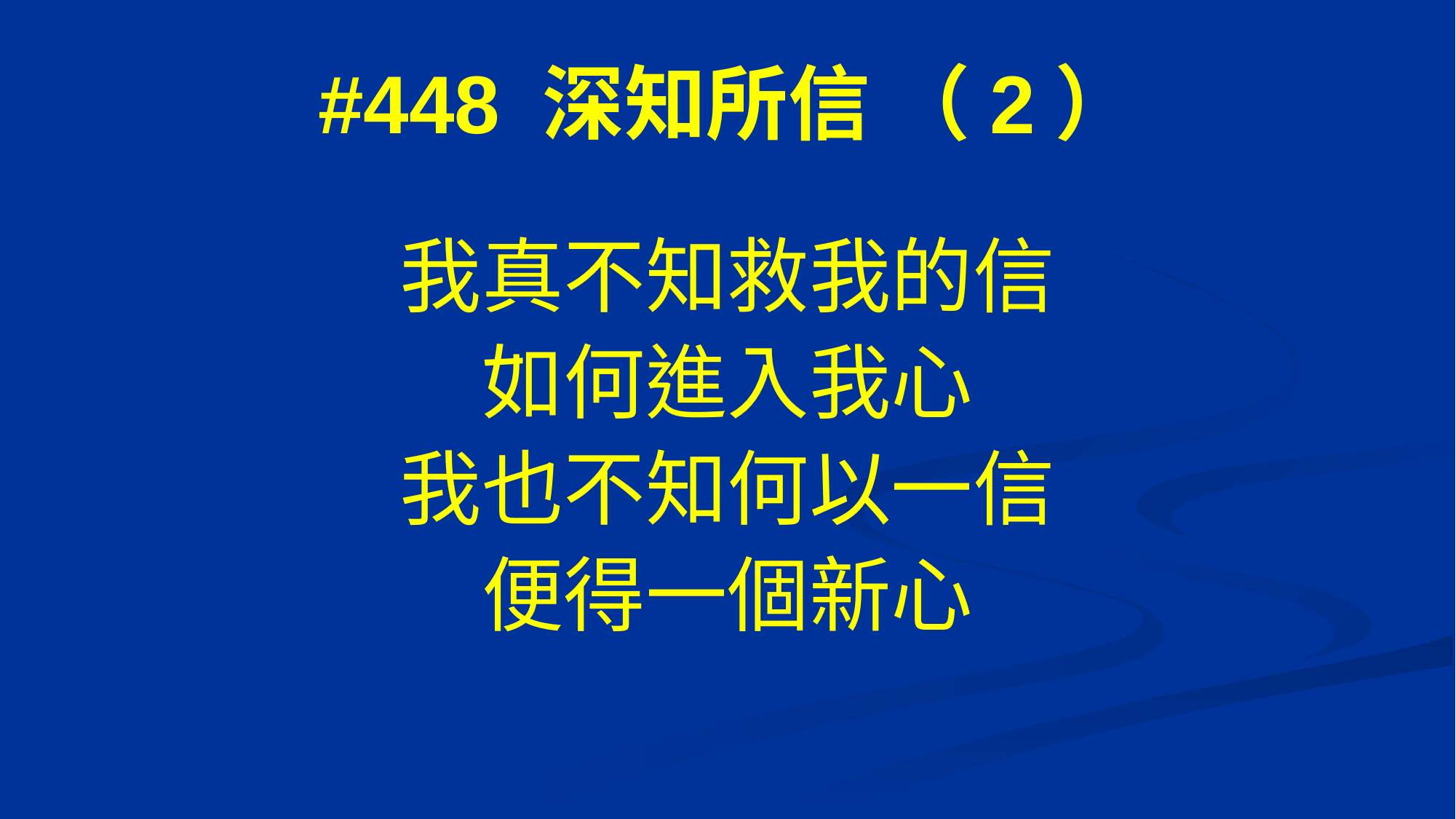

# #448 深知所信 （2）
我真不知救我的信
如何進入我心
我也不知何以一信
便得一個新心